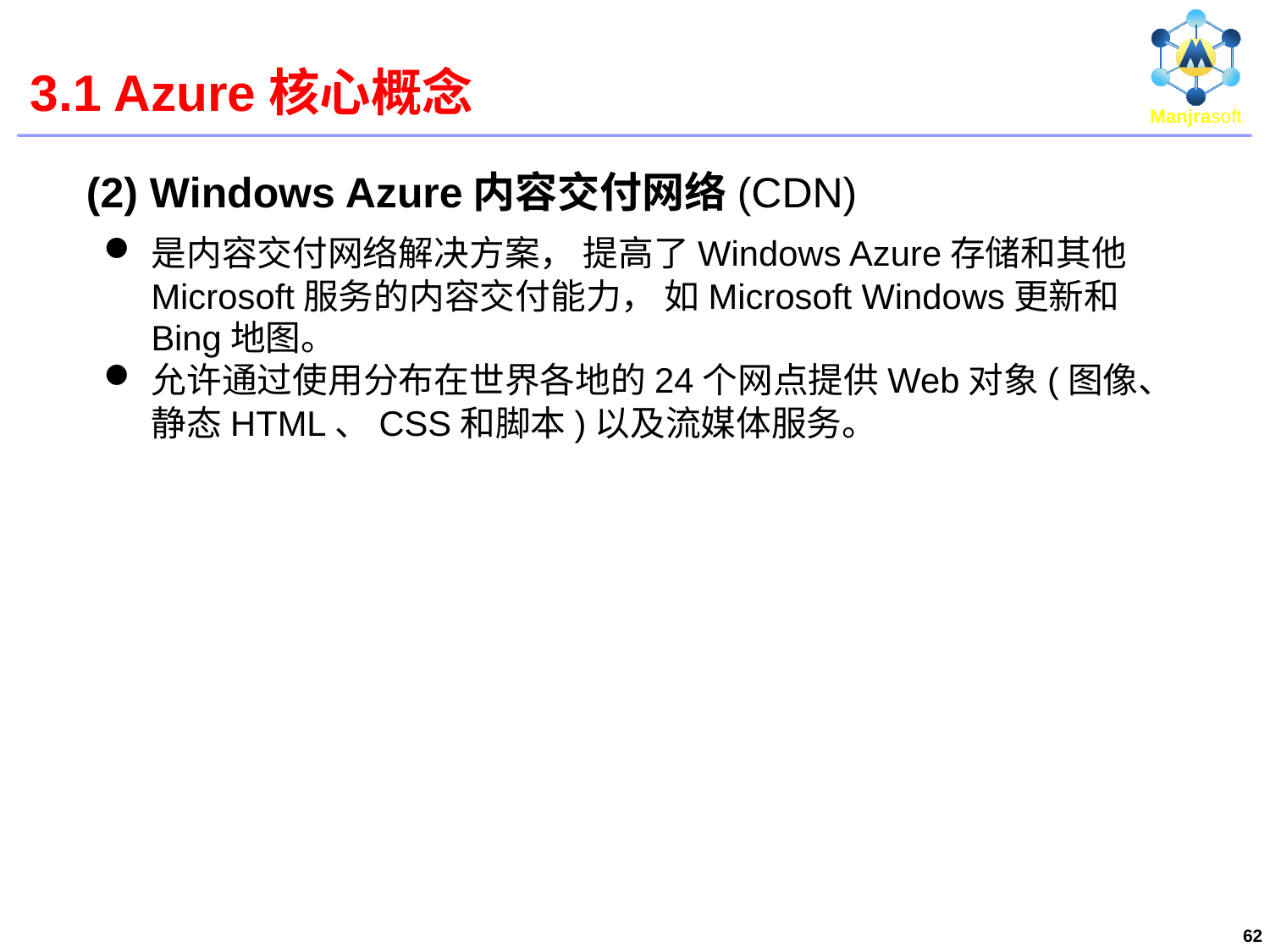

# 3.1 Azure核心概念
(2) Windows Azure内容交付网络(CDN)
是内容交付网络解决方案， 提高了Windows Azure存储和其他Microsoft服务的内容交付能力， 如Microsoft Windows更新和Bing地图。
允许通过使用分布在世界各地的24个网点提供Web对象(图像、静态HTML、CSS和脚本)以及流媒体服务。
62